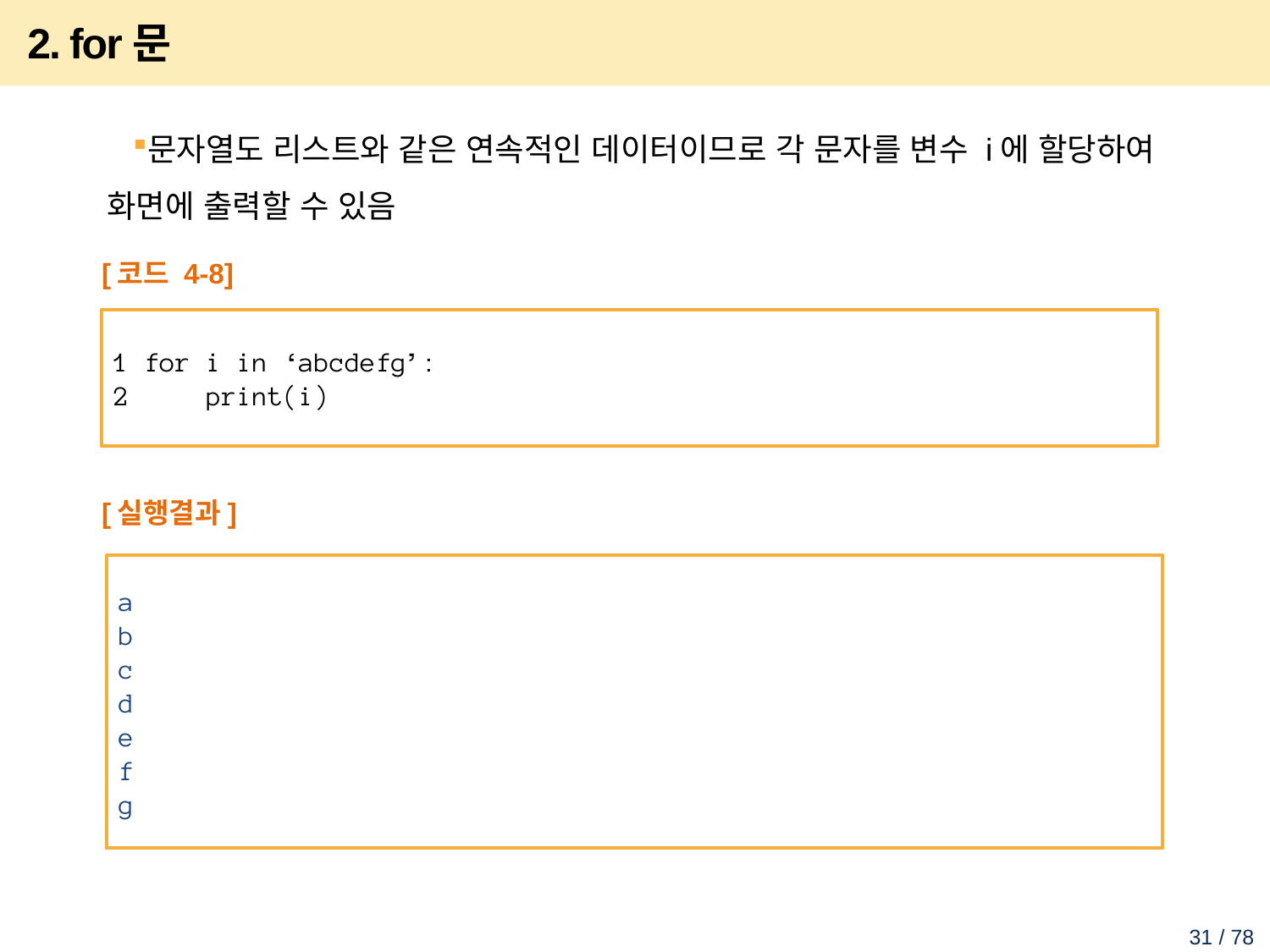

# 2. for문
문자열도 리스트와 같은 연속적인 데이터이므로 각 문자를 변수 i에 할당하여 화면에 출력할 수 있음

[코드 4-8]
1 for i in ‘abcdefg’:
2     print(i)
[실행결과]
a
b
c
d
e
f
g